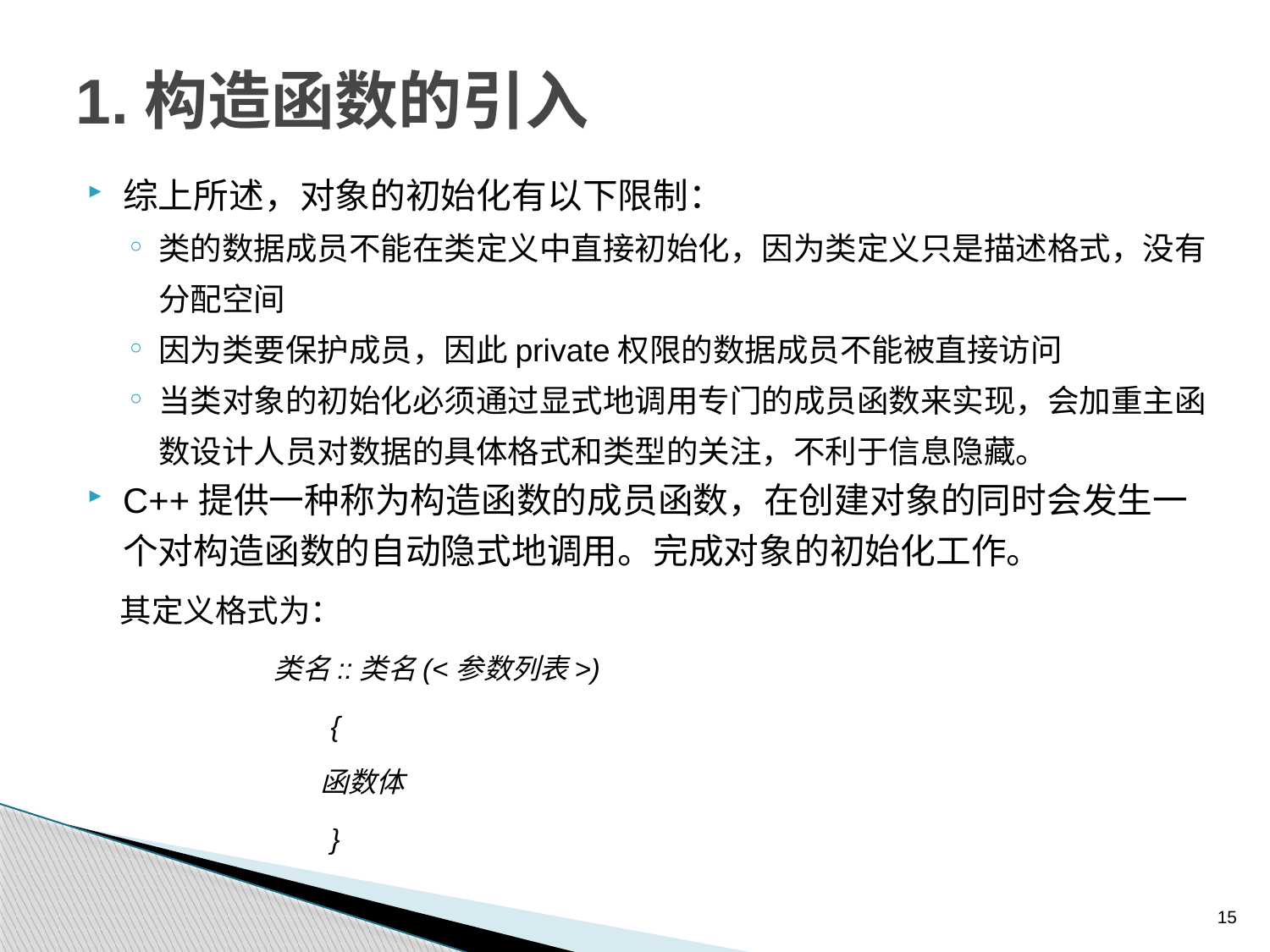

# 1.构造函数的引入
综上所述，对象的初始化有以下限制：
类的数据成员不能在类定义中直接初始化，因为类定义只是描述格式，没有分配空间
因为类要保护成员，因此private权限的数据成员不能被直接访问
当类对象的初始化必须通过显式地调用专门的成员函数来实现，会加重主函数设计人员对数据的具体格式和类型的关注，不利于信息隐藏。
C++提供一种称为构造函数的成员函数，在创建对象的同时会发生一个对构造函数的自动隐式地调用。完成对象的初始化工作。
	其定义格式为：
                           类名::类名(<参数列表>)
                                 {
                                      函数体
                                 }

15